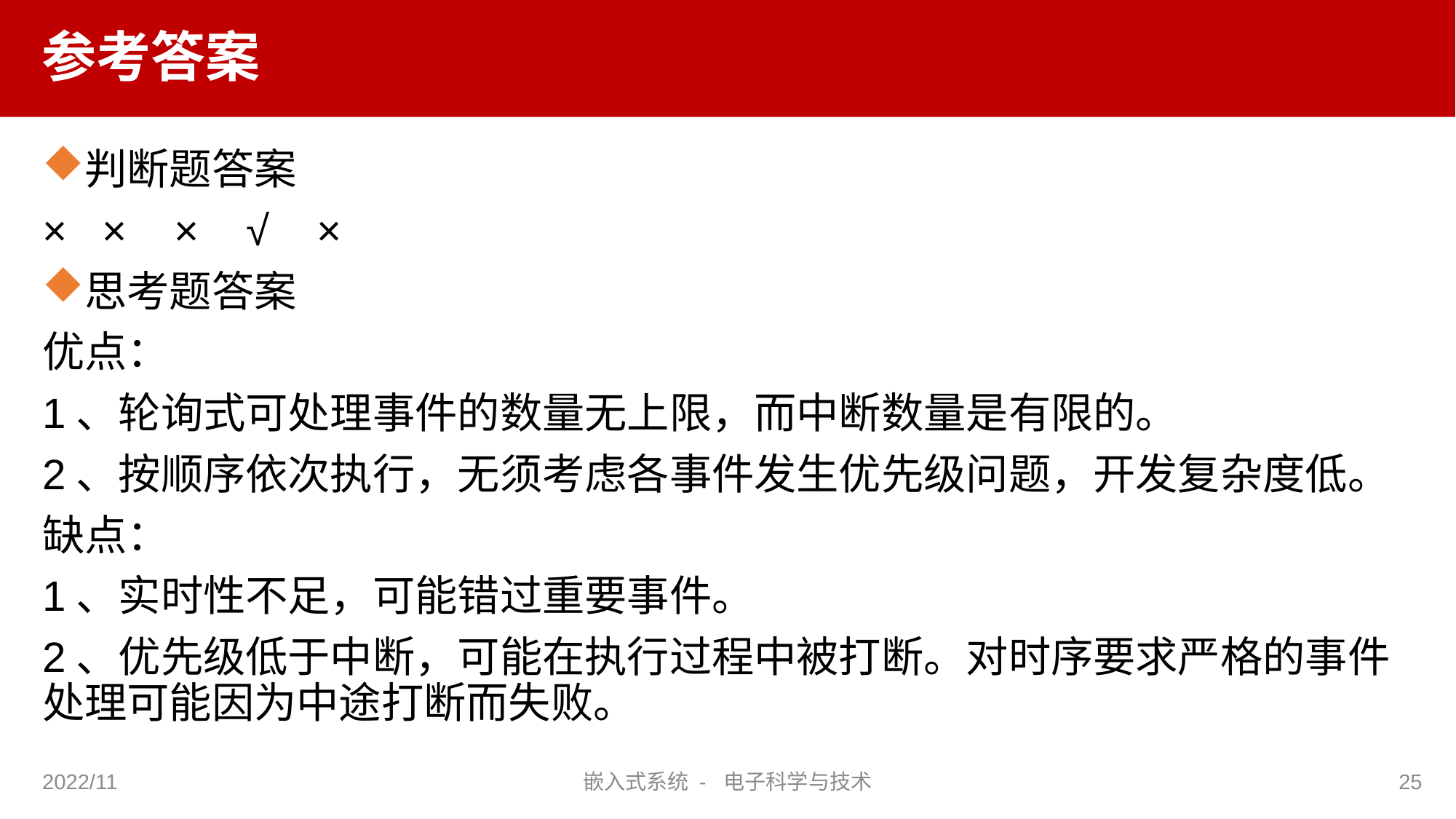

# 参考答案
判断题答案
×   ×    ×    √    ×
思考题答案
优点：
1、轮询式可处理事件的数量无上限，而中断数量是有限的。
2、按顺序依次执行，无须考虑各事件发生优先级问题，开发复杂度低。
缺点：
1、实时性不足，可能错过重要事件。
2、优先级低于中断，可能在执行过程中被打断。对时序要求严格的事件处理可能因为中途打断而失败。
2022/11
嵌入式系统 -  电子科学与技术
25